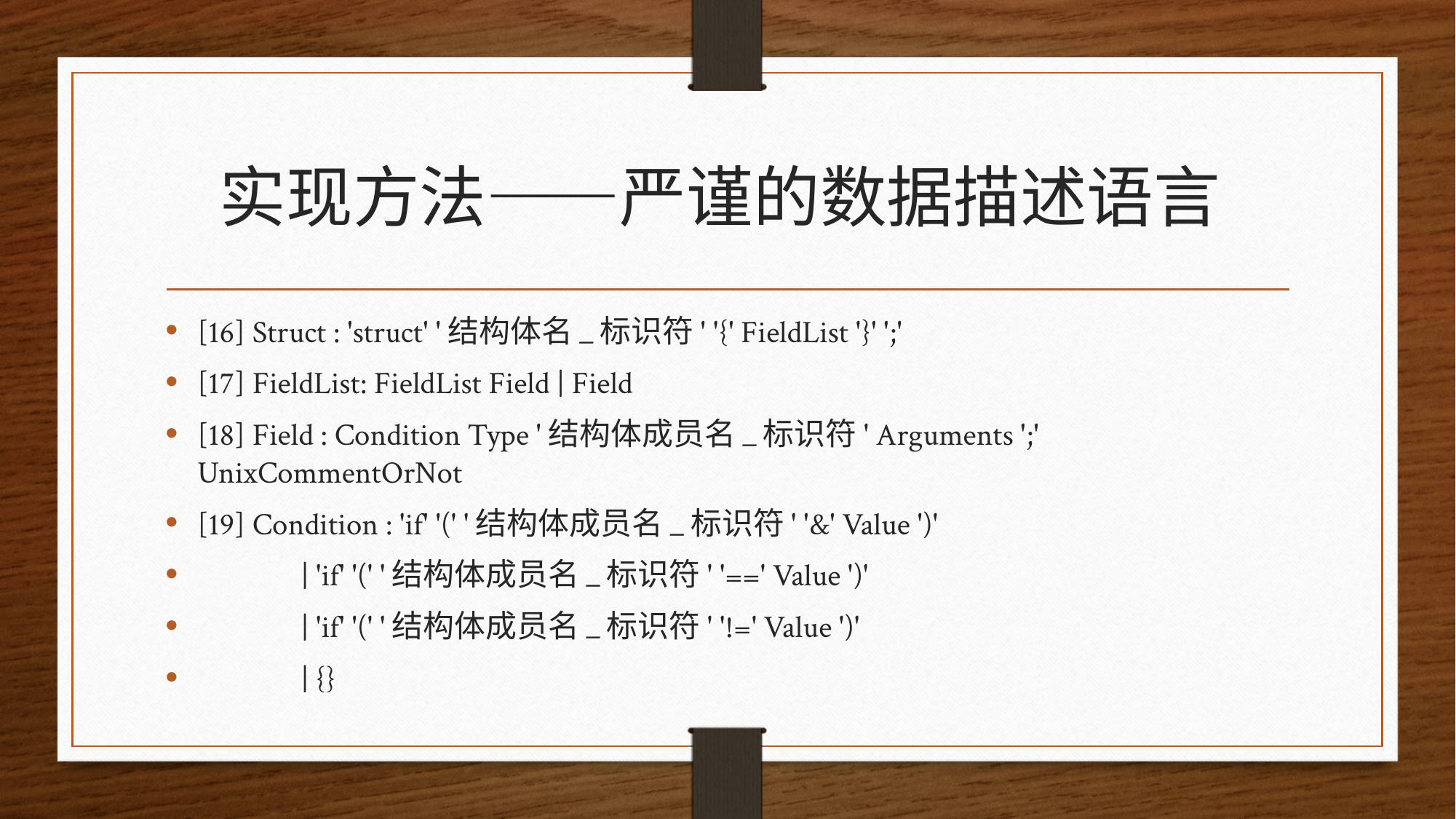

# 实现方法——严谨的数据描述语言
[16] Struct : 'struct' '结构体名_标识符' '{' FieldList '}' ';'
[17] FieldList: FieldList Field | Field
[18] Field : Condition Type '结构体成员名_标识符' Arguments ';' UnixCommentOrNot
[19] Condition : 'if' '(' '结构体成员名_标识符' '&' Value ')'
               | 'if' '(' '结构体成员名_标识符' '==' Value ')'
               | 'if' '(' '结构体成员名_标识符' '!=' Value ')'
               | {}